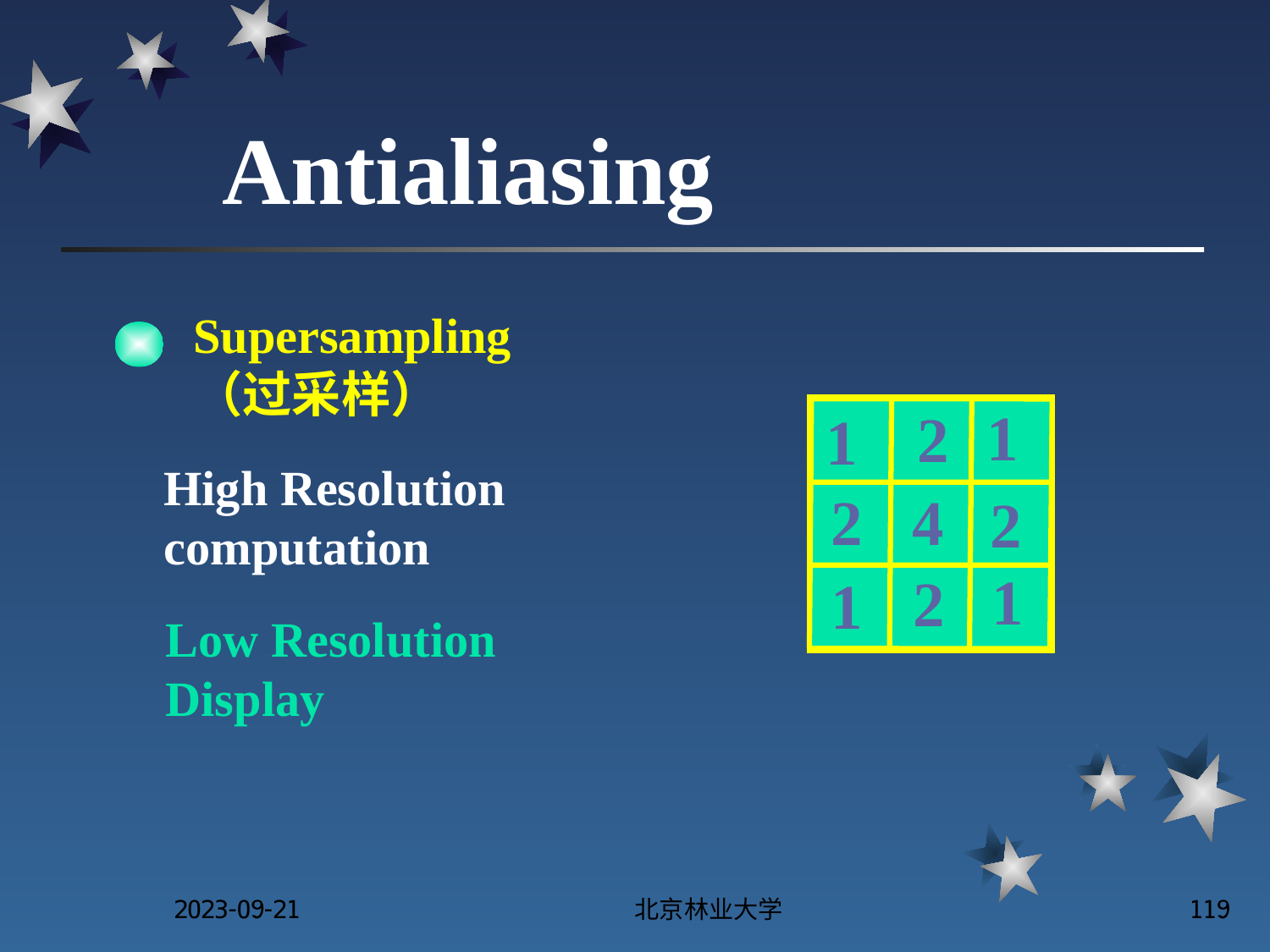

# Antialiasing
Supersampling
（过采样）

1
2
1

High Resolution computation
4
2
2
1
2
1
Low Resolution Display
2023-09-21
北京林业大学
119